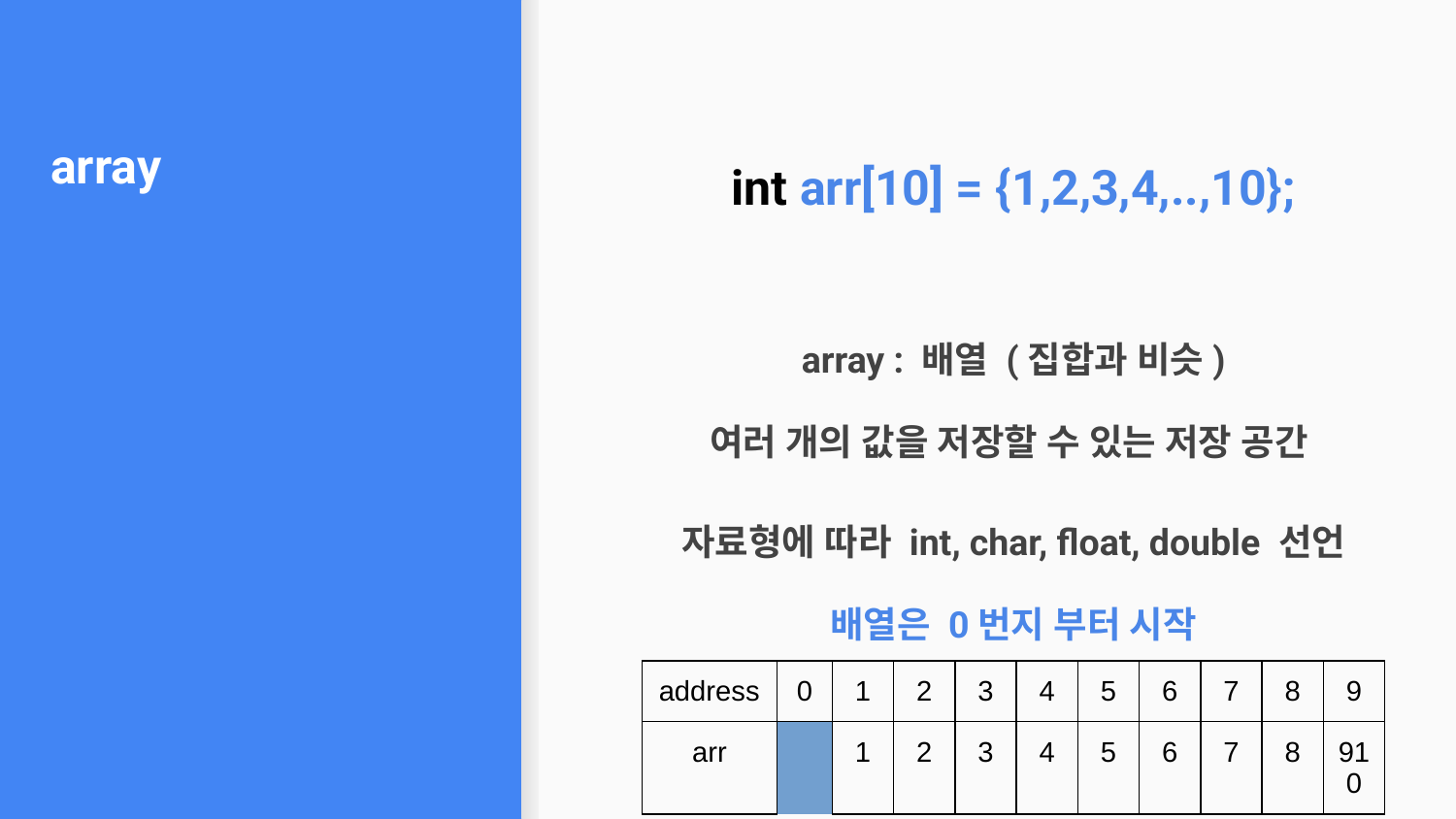

int arr[10] = {1,2,3,4,..,10};

array : 배열 (집합과 비슷)
여러 개의 값을 저장할 수 있는 저장 공간
자료형에 따라 int, char, float, double 선언
배열은 0번지 부터 시작
# array
| address |  | 0 | 1 | 2 | 3 | 4 | 5 | 6 | 7 | 8 | 9 |
| --- | --- | --- | --- | --- | --- | --- | --- | --- | --- | --- | --- |
| arr |  | 1 | 2 | 3 | 4 | 5 | 6 | 7 | 8 | 9 | 10 |